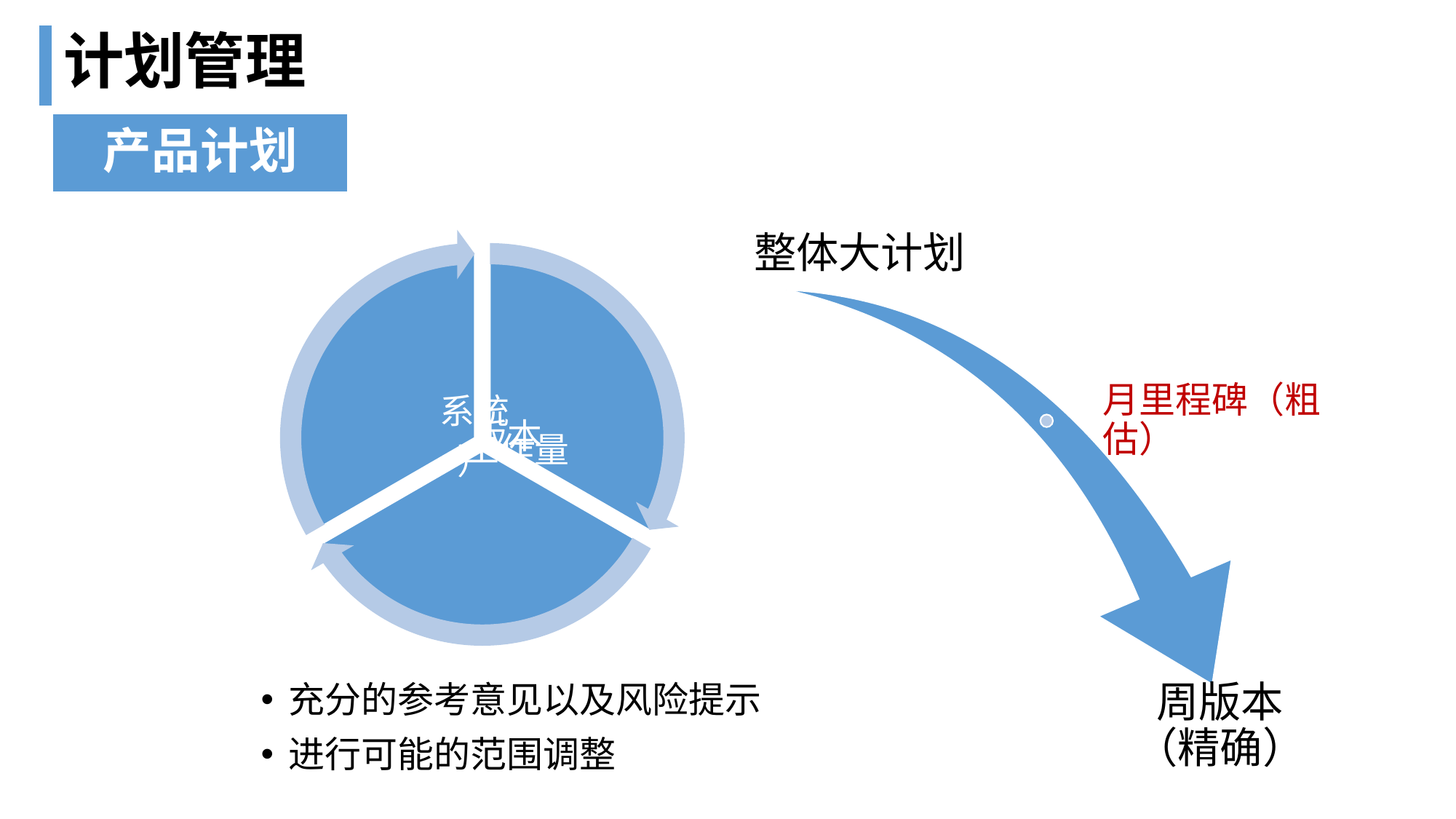

计划管理
产品计划
整体大计划
月里程碑（粗估）
周版本
（精确）
周版本
程序工作量
系统
）
充分的参考意见以及风险提示
进行可能的范围调整